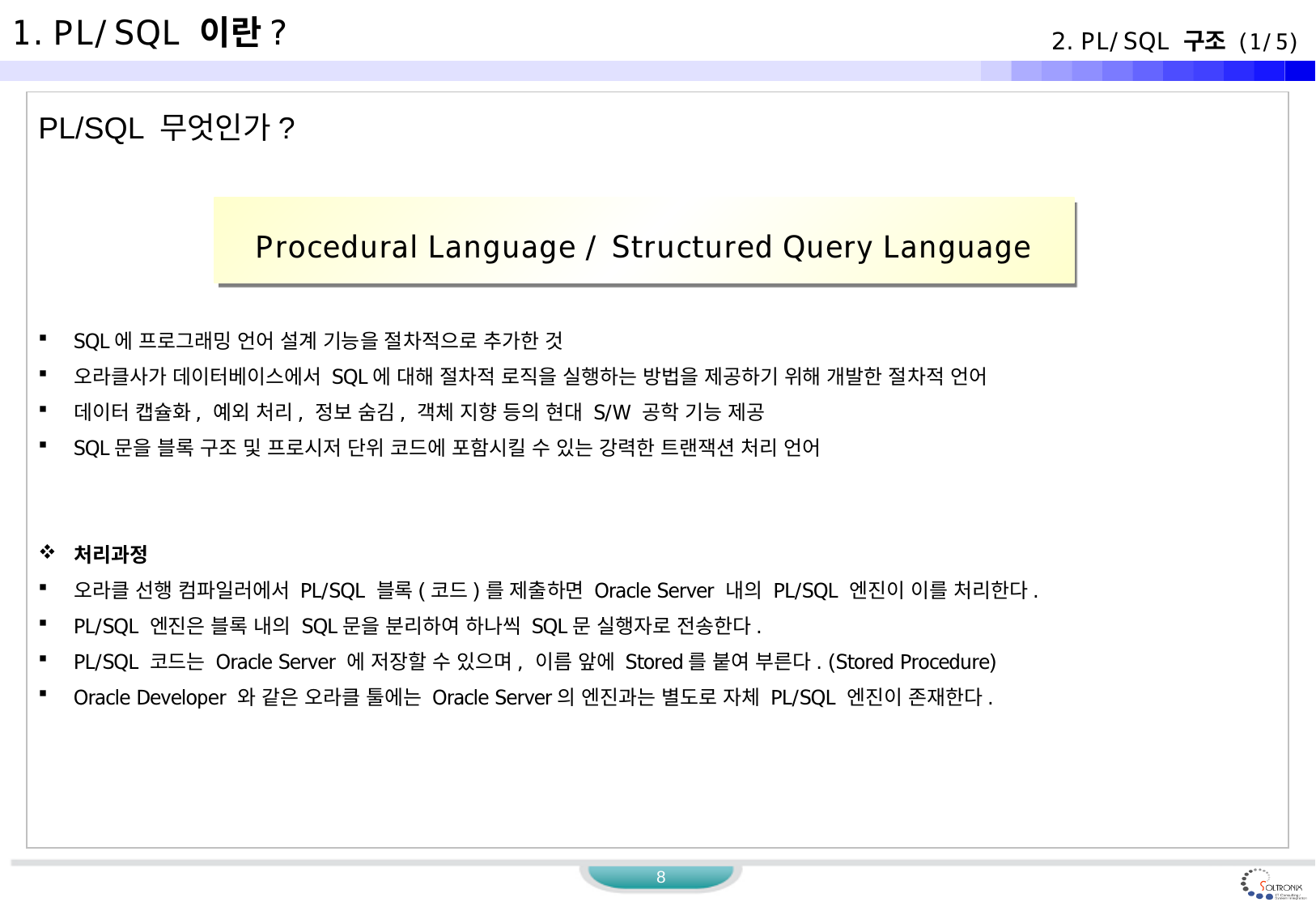

1. PL/SQL 이란?
2. PL/SQL 구조 (1/5)
PL/SQL 무엇인가?

SQL에 프로그래밍 언어 설계 기능을 절차적으로 추가한 것
오라클사가 데이터베이스에서 SQL에 대해 절차적 로직을 실행하는 방법을 제공하기 위해 개발한 절차적 언어
데이터 캡슐화, 예외 처리, 정보 숨김, 객체 지향 등의 현대 S/W 공학 기능 제공
SQL문을 블록 구조 및 프로시저 단위 코드에 포함시킬 수 있는 강력한 트랜잭션 처리 언어

처리과정
오라클 선행 컴파일러에서 PL/SQL 블록(코드)를 제출하면 Oracle Server 내의 PL/SQL 엔진이 이를 처리한다.
PL/SQL 엔진은 블록 내의 SQL문을 분리하여 하나씩 SQL문 실행자로 전송한다.
PL/SQL 코드는 Oracle Server 에 저장할 수 있으며, 이름 앞에 Stored를 붙여 부른다. (Stored Procedure)
Oracle Developer 와 같은 오라클 툴에는 Oracle Server의 엔진과는 별도로 자체 PL/SQL 엔진이 존재한다.
Procedural Language / Structured Query Language